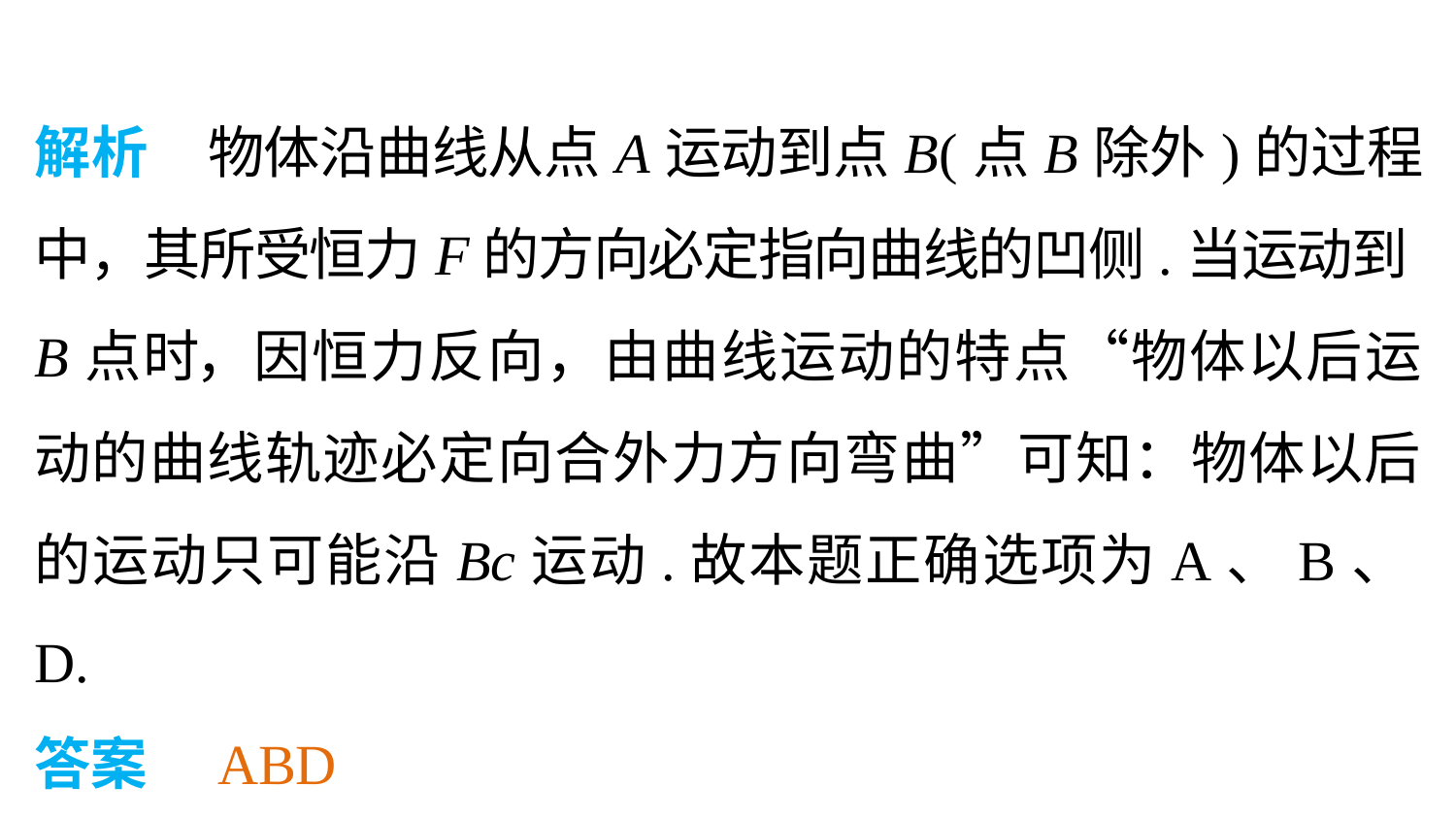

解析　物体沿曲线从点A运动到点B(点B除外)的过程中，其所受恒力F的方向必定指向曲线的凹侧.当运动到B点时，因恒力反向，由曲线运动的特点“物体以后运动的曲线轨迹必定向合外力方向弯曲”可知：物体以后的运动只可能沿Bc运动.故本题正确选项为A、B、D.
答案　ABD